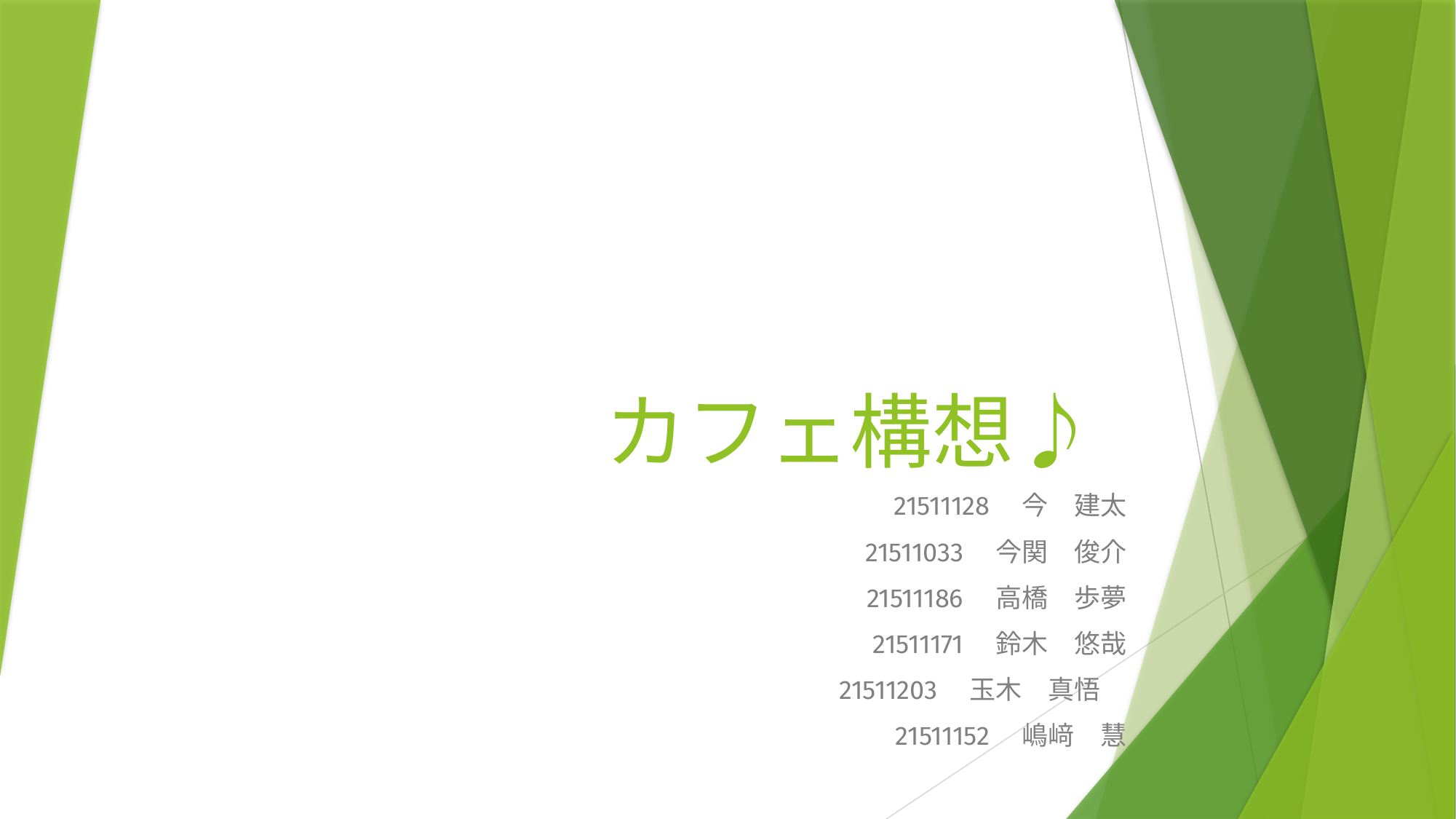

# カフェ構想♪
21511128　今　建太
21511033　今関　俊介
21511186　高橋　歩夢
21511171　鈴木　悠哉
21511203　玉木　真悟
21511152　嶋﨑　慧